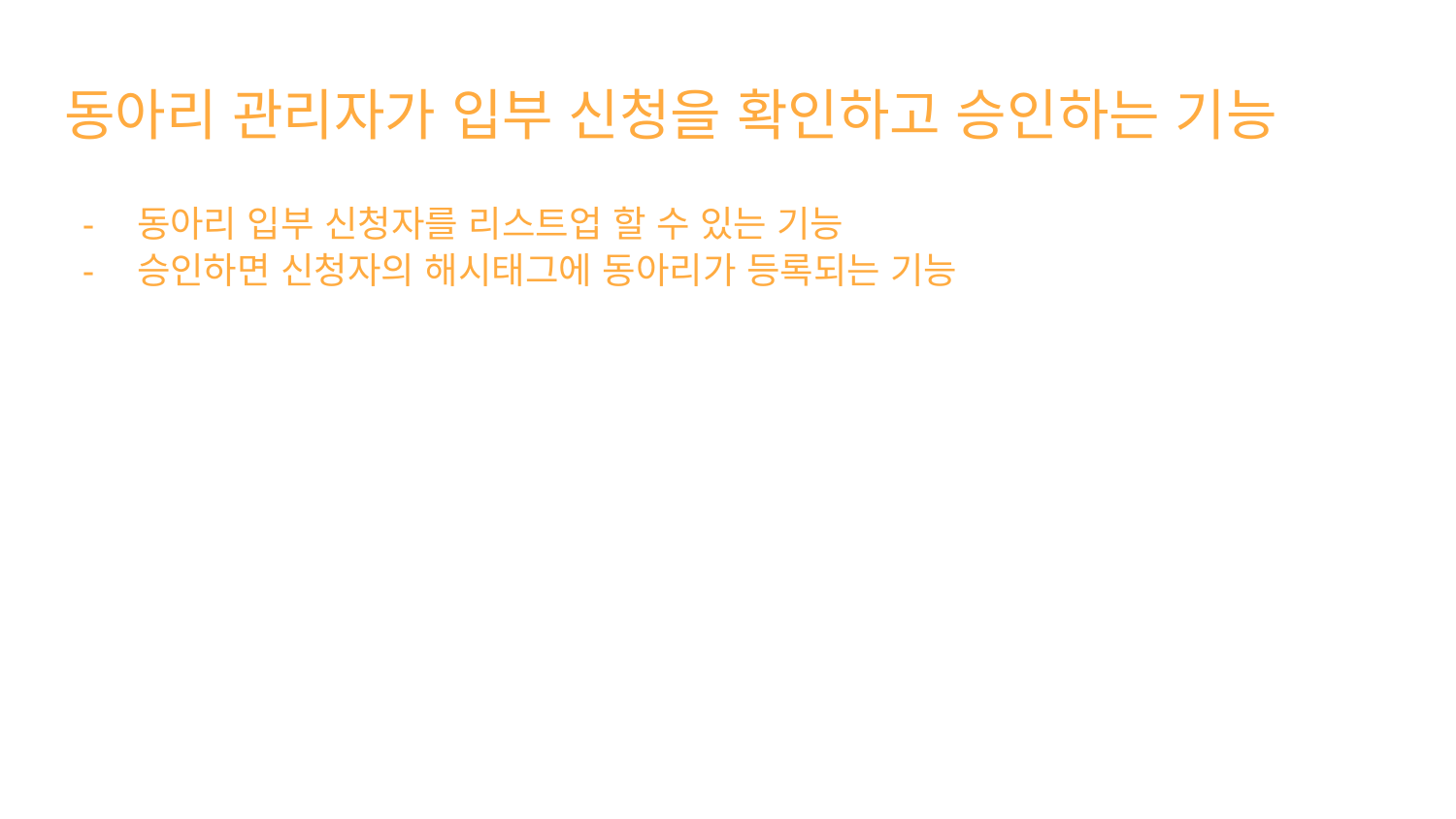

# 동아리 관리자가 입부 신청을 확인하고 승인하는 기능
동아리 입부 신청자를 리스트업 할 수 있는 기능
승인하면 신청자의 해시태그에 동아리가 등록되는 기능